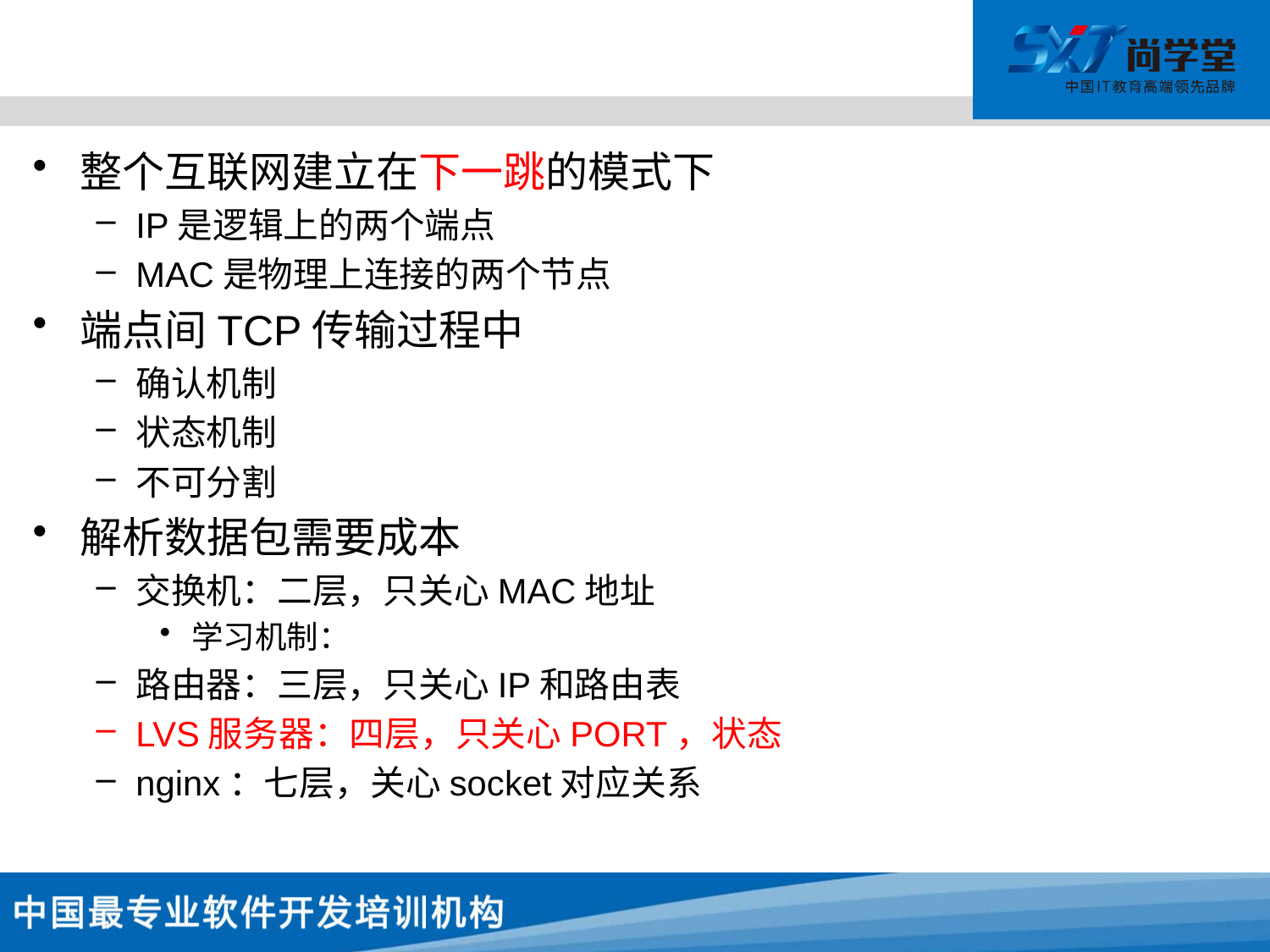

#
整个互联网建立在下一跳的模式下
IP是逻辑上的两个端点
MAC是物理上连接的两个节点
端点间TCP传输过程中
确认机制
状态机制
不可分割
解析数据包需要成本
交换机：二层，只关心MAC地址
学习机制：
路由器：三层，只关心IP和路由表
LVS服务器：四层，只关心PORT，状态
nginx：七层，关心socket对应关系